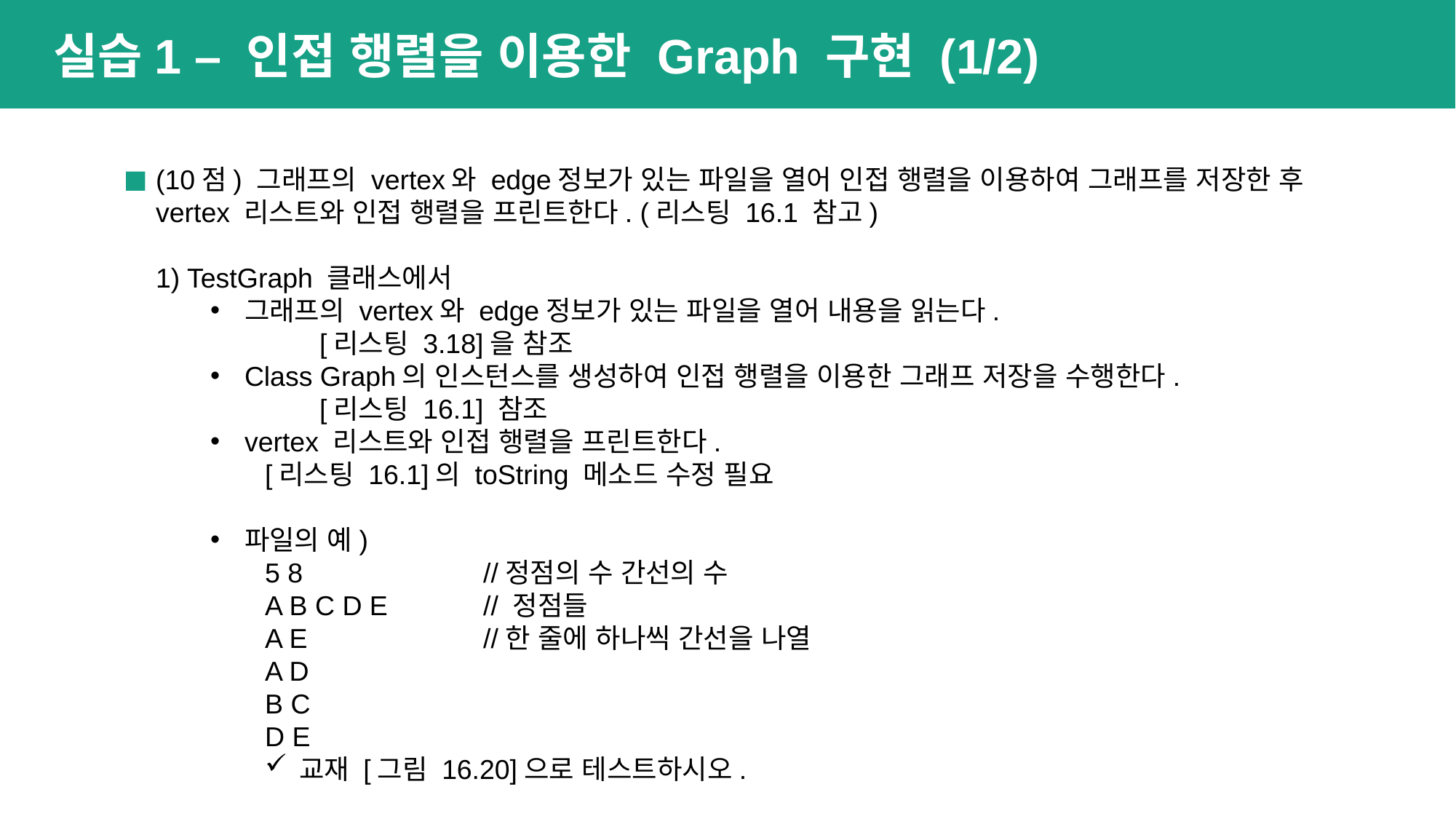

실습1 – 인접 행렬을 이용한 Graph 구현 (1/2)
(10점) 그래프의 vertex와 edge정보가 있는 파일을 열어 인접 행렬을 이용하여 그래프를 저장한 후 vertex 리스트와 인접 행렬을 프린트한다. (리스팅 16.1 참고)

1) TestGraph 클래스에서
그래프의 vertex와 edge정보가 있는 파일을 열어 내용을 읽는다.
	[리스팅 3.18]을 참조
Class Graph의 인스턴스를 생성하여 인접 행렬을 이용한 그래프 저장을 수행한다.
	[리스팅 16.1] 참조
vertex 리스트와 인접 행렬을 프린트한다.
[리스팅 16.1]의 toString 메소드 수정 필요

파일의 예)
5 8		//정점의 수 간선의 수
A B C D E 	// 정점들
A E 		//한 줄에 하나씩 간선을 나열
A D
B C
D E
교재 [그림 16.20]으로 테스트하시오.